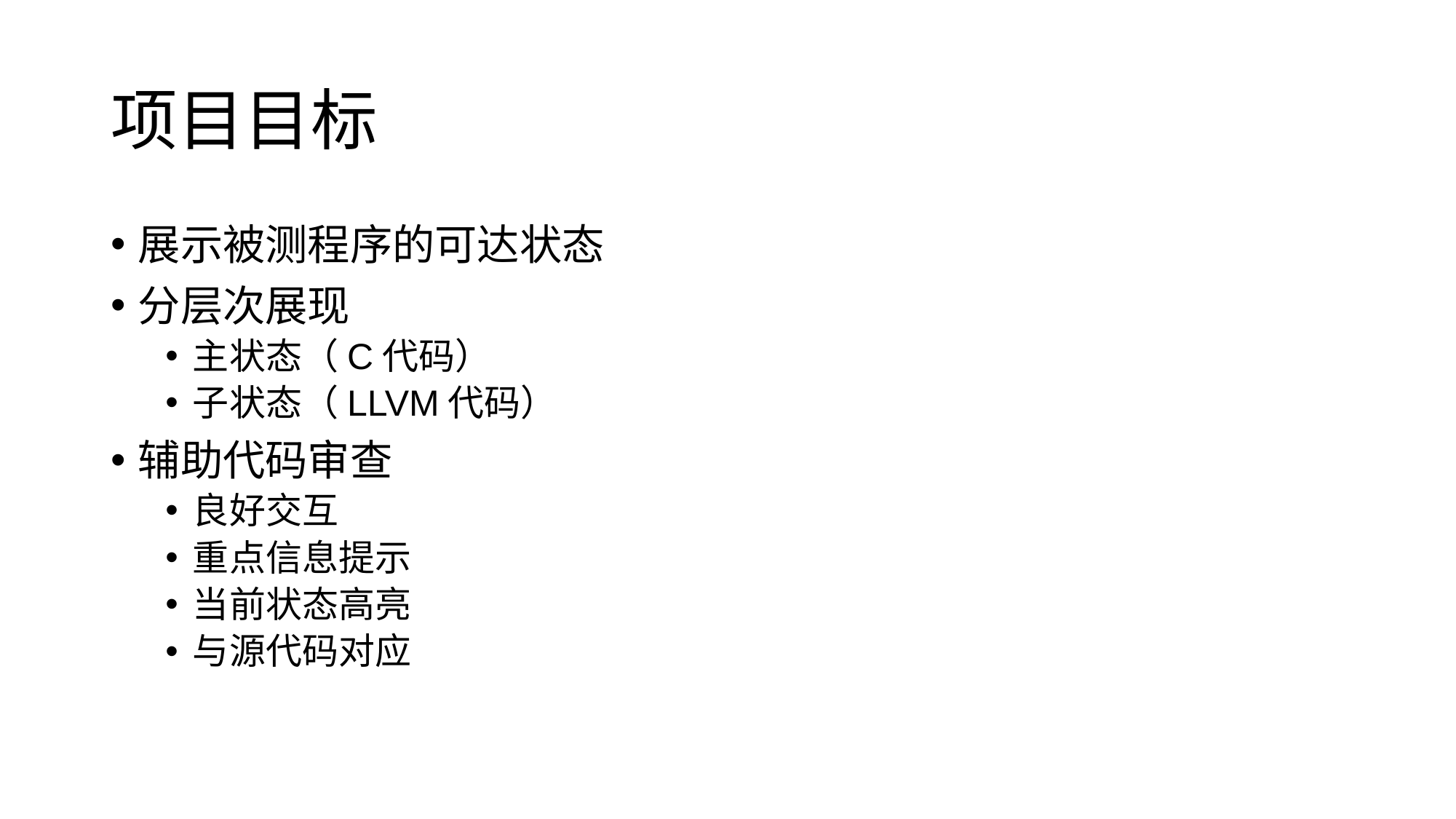

# 项目目标
展示被测程序的可达状态
分层次展现
主状态（C代码）
子状态（LLVM代码）
辅助代码审查
良好交互
重点信息提示
当前状态高亮
与源代码对应